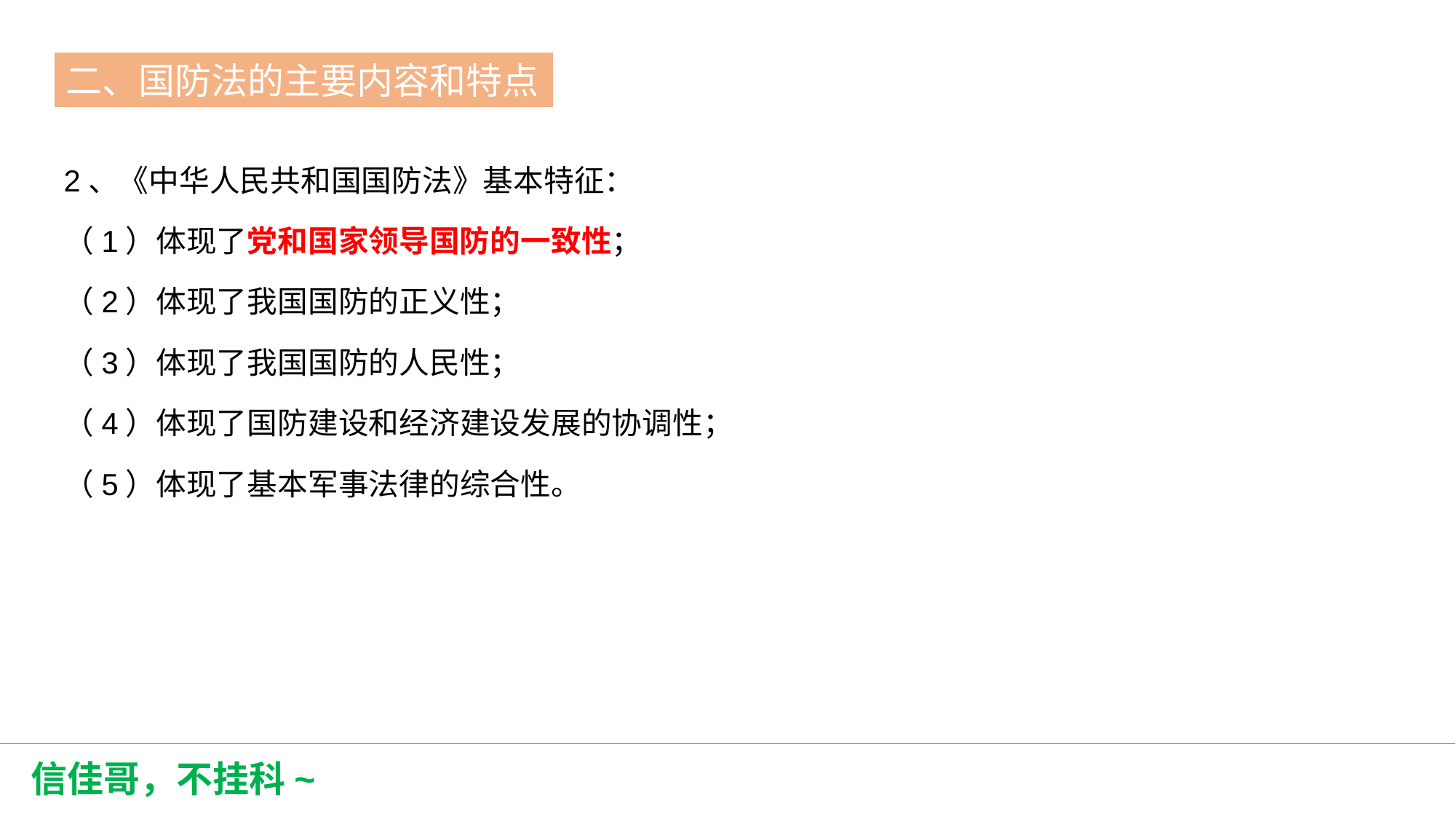

二、国防法的主要内容和特点
第一节
2、《中华人民共和国国防法》基本特征：
（1）体现了党和国家领导国防的一致性；
（2）体现了我国国防的正义性；
（3）体现了我国国防的人民性；
（4）体现了国防建设和经济建设发展的协调性；
（5）体现了基本军事法律的综合性。